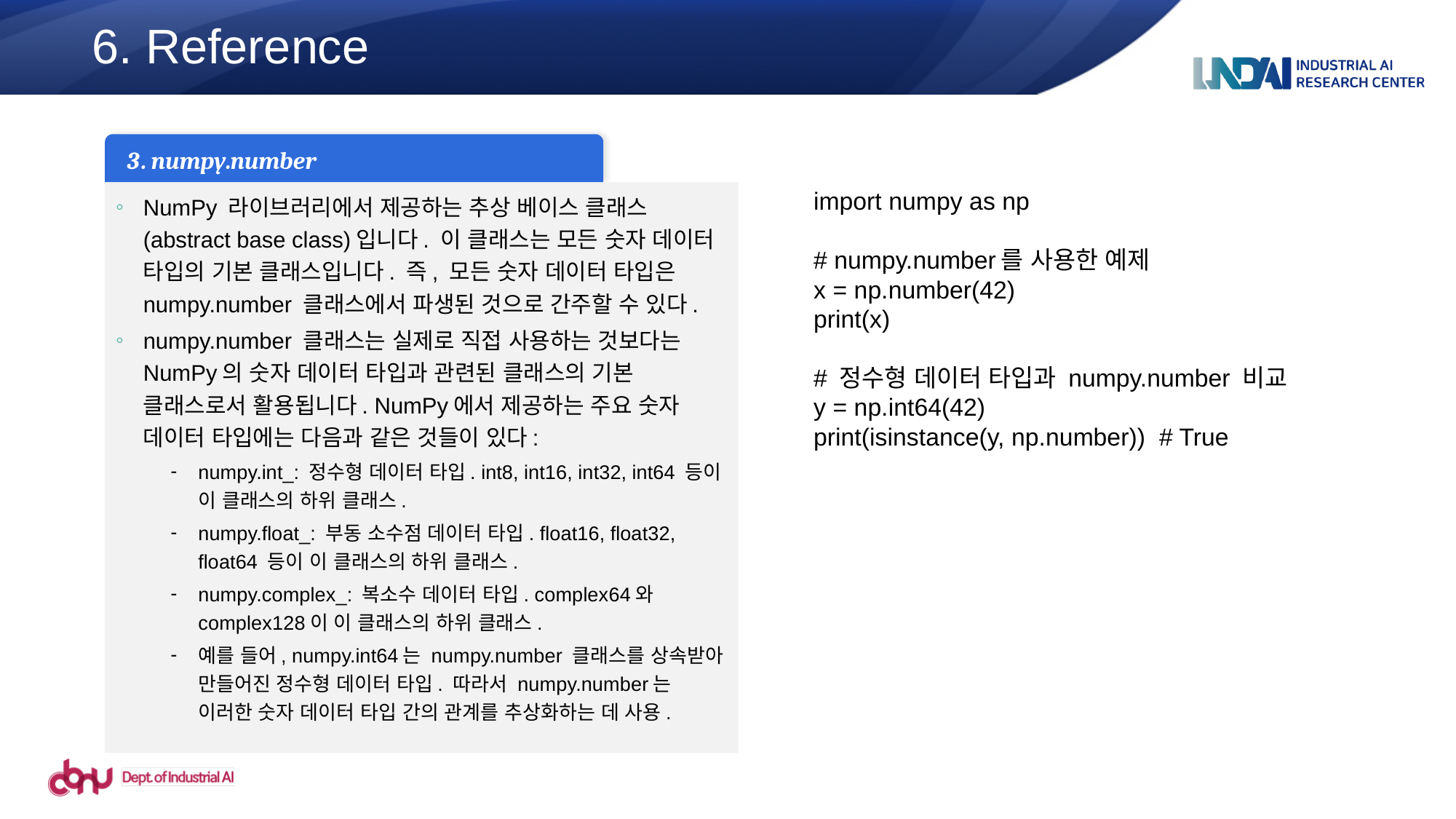

6. Reference
3. numpy.number
import numpy as np

# numpy.number를 사용한 예제
x = np.number(42)
print(x)

# 정수형 데이터 타입과 numpy.number 비교
y = np.int64(42)
print(isinstance(y, np.number))  # True
NumPy 라이브러리에서 제공하는 추상 베이스 클래스(abstract base class)입니다. 이 클래스는 모든 숫자 데이터 타입의 기본 클래스입니다. 즉, 모든 숫자 데이터 타입은 numpy.number 클래스에서 파생된 것으로 간주할 수 있다.
numpy.number 클래스는 실제로 직접 사용하는 것보다는 NumPy의 숫자 데이터 타입과 관련된 클래스의 기본 클래스로서 활용됩니다. NumPy에서 제공하는 주요 숫자 데이터 타입에는 다음과 같은 것들이 있다:
numpy.int_: 정수형 데이터 타입. int8, int16, int32, int64 등이 이 클래스의 하위 클래스.
numpy.float_: 부동 소수점 데이터 타입. float16, float32, float64 등이 이 클래스의 하위 클래스.
numpy.complex_: 복소수 데이터 타입. complex64와 complex128이 이 클래스의 하위 클래스.
예를 들어, numpy.int64는 numpy.number 클래스를 상속받아 만들어진 정수형 데이터 타입. 따라서 numpy.number는 이러한 숫자 데이터 타입 간의 관계를 추상화하는 데 사용.